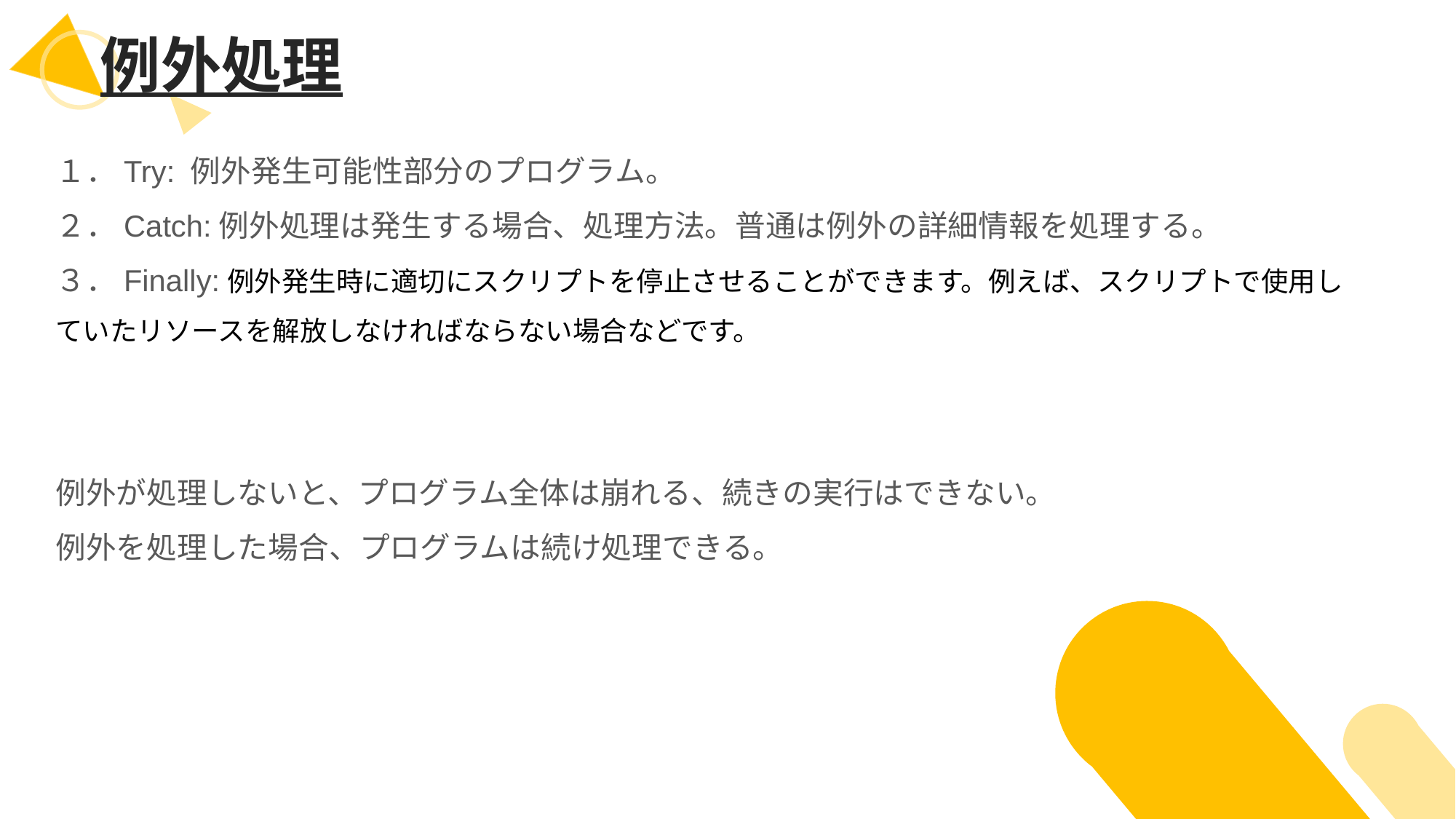

例外処理

１．Try: 例外発生可能性部分のプログラム。
２．Catch:例外処理は発生する場合、処理方法。普通は例外の詳細情報を処理する。
３．Finally:例外発生時に適切にスクリプトを停止させることができます。例えば、スクリプトで使用していたリソースを解放しなければならない場合などです。

例外が処理しないと、プログラム全体は崩れる、続きの実行はできない。
例外を処理した場合、プログラムは続け処理できる。